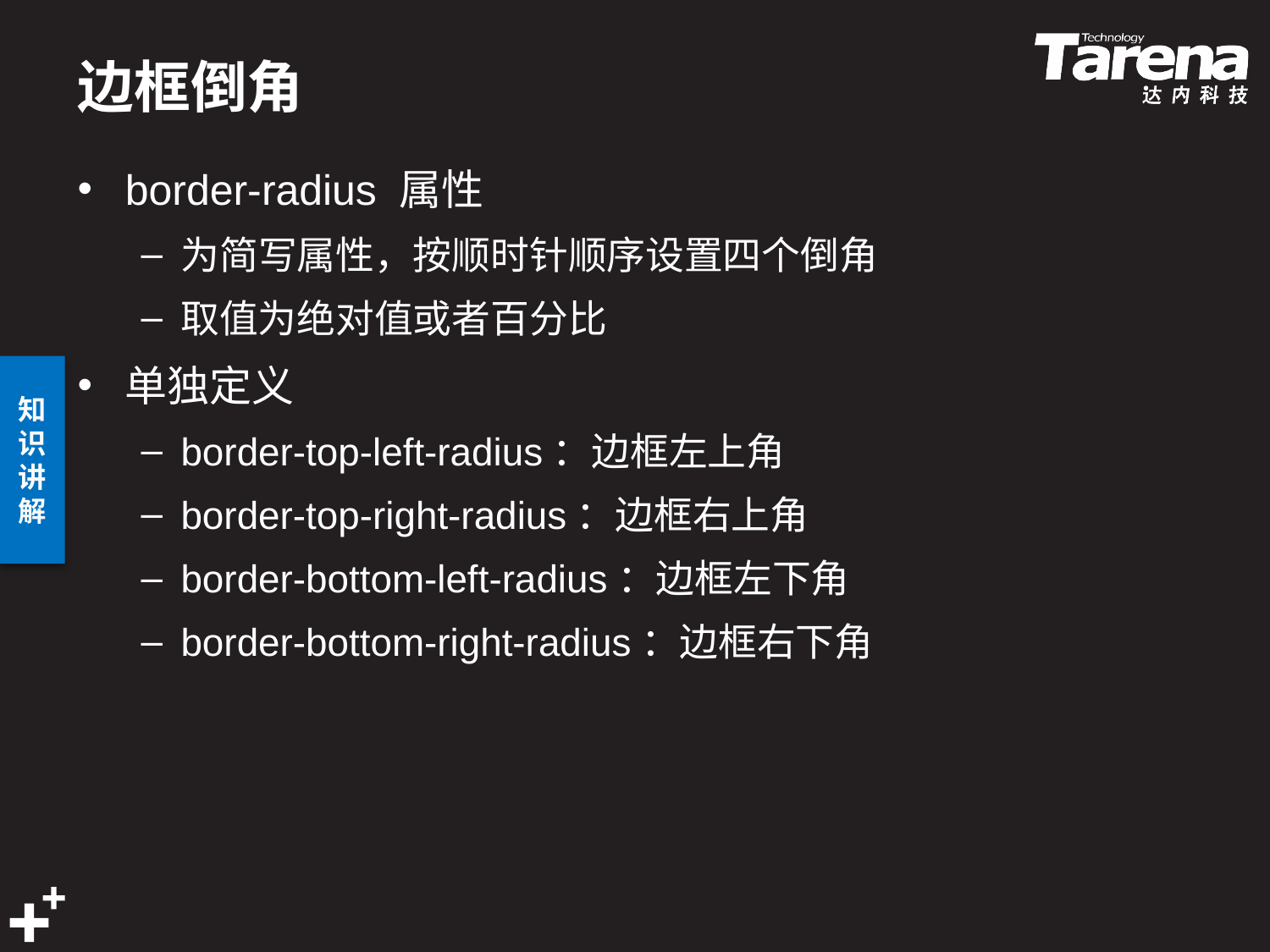

# 边框倒角
border-radius 属性
为简写属性，按顺时针顺序设置四个倒角
取值为绝对值或者百分比
单独定义
border-top-left-radius：边框左上角
border-top-right-radius：边框右上角
border-bottom-left-radius：边框左下角
border-bottom-right-radius：边框右下角